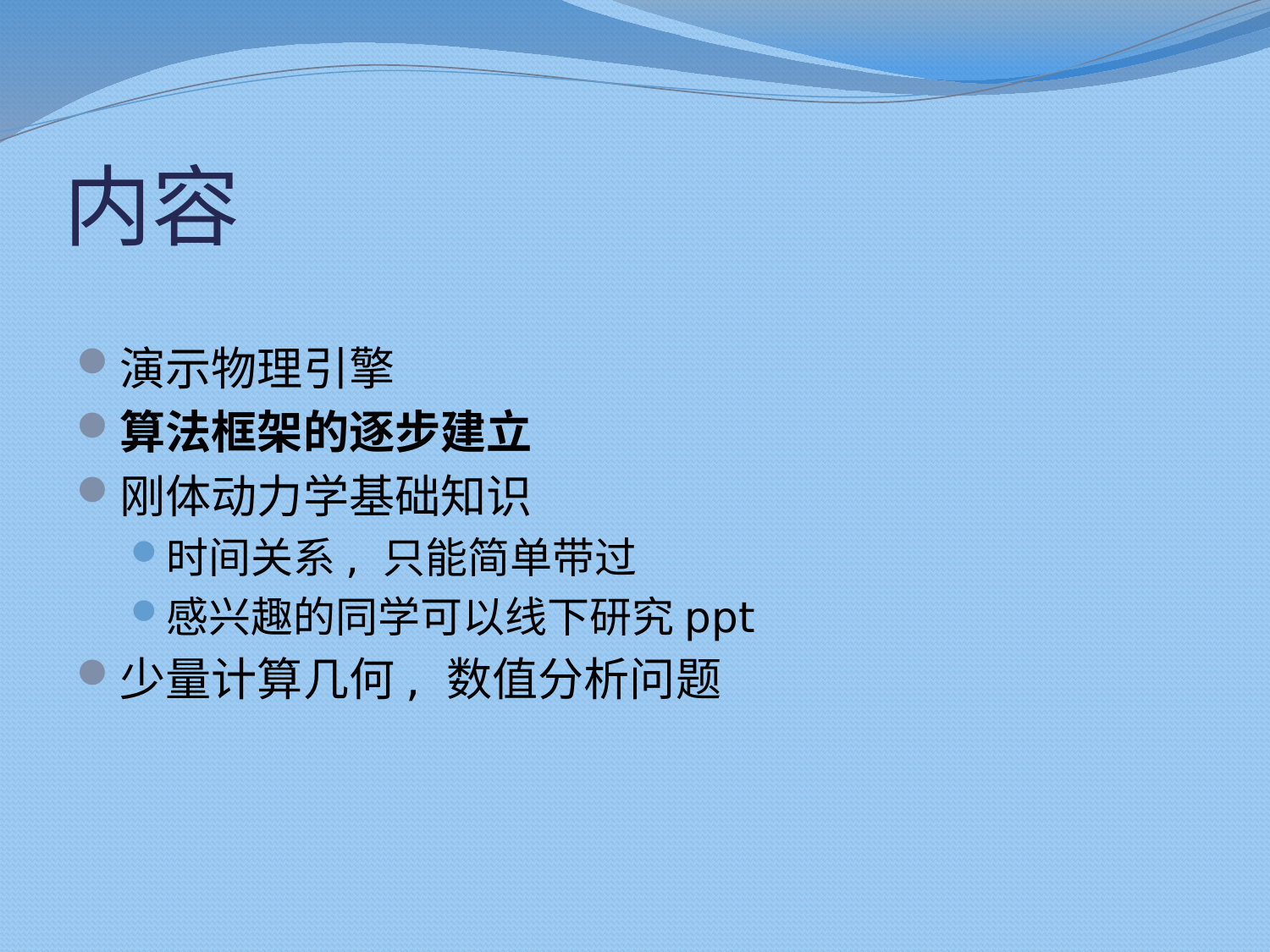

# 内容

演示物理引擎
算法框架的逐步建立
刚体动力学基础知识
时间关系, 只能简单带过
感兴趣的同学可以线下研究ppt
少量计算几何, 数值分析问题